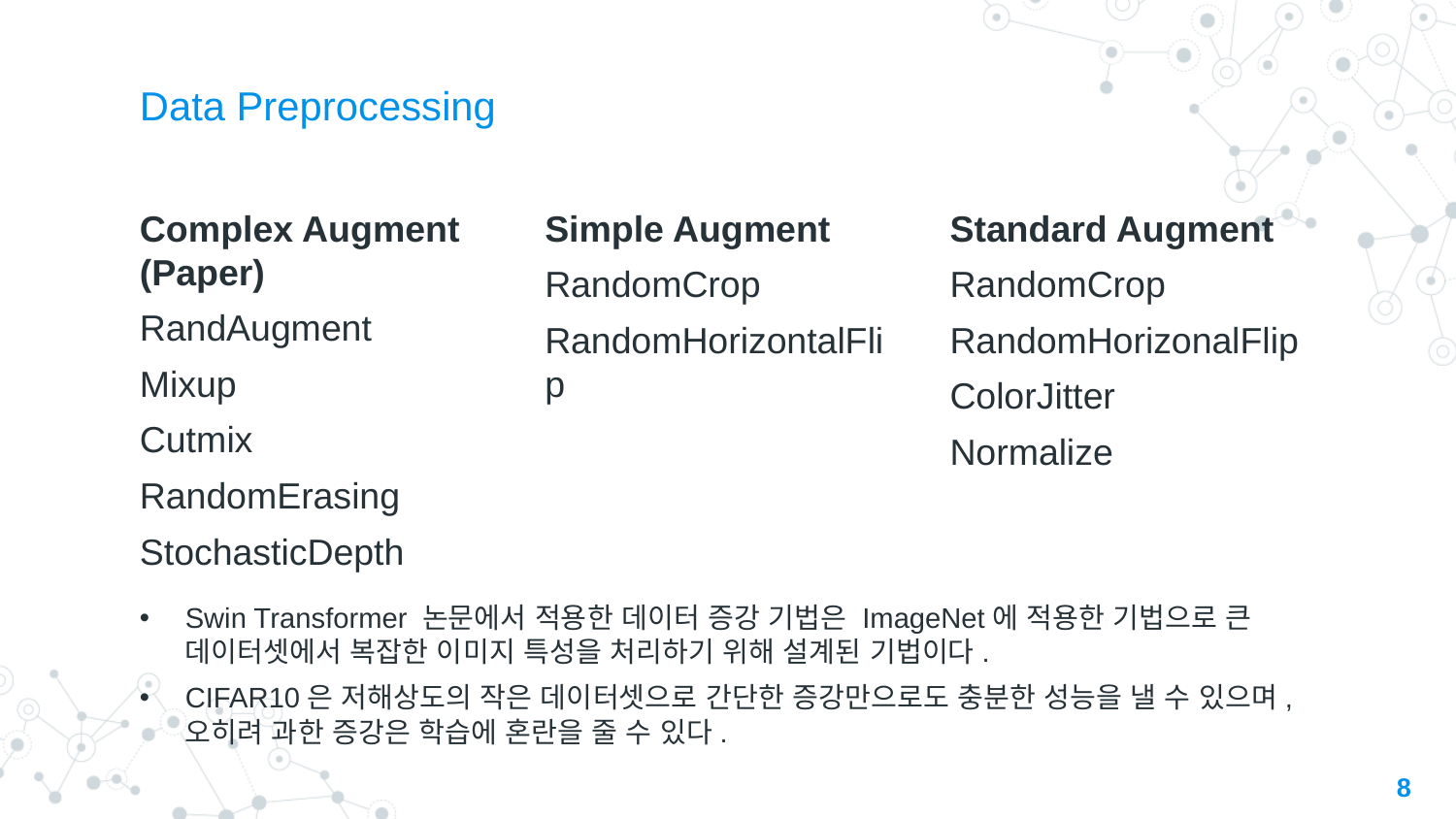

# Data Preprocessing
Complex Augment (Paper)
RandAugment
Mixup
Cutmix
RandomErasing
StochasticDepth
Simple Augment
RandomCrop
RandomHorizontalFlip
Standard Augment
RandomCrop
RandomHorizonalFlip
ColorJitter
Normalize

Swin Transformer 논문에서 적용한 데이터 증강 기법은 ImageNet에 적용한 기법으로 큰 데이터셋에서 복잡한 이미지 특성을 처리하기 위해 설계된 기법이다.
CIFAR10은 저해상도의 작은 데이터셋으로 간단한 증강만으로도 충분한 성능을 낼 수 있으며, 오히려 과한 증강은 학습에 혼란을 줄 수 있다.
8